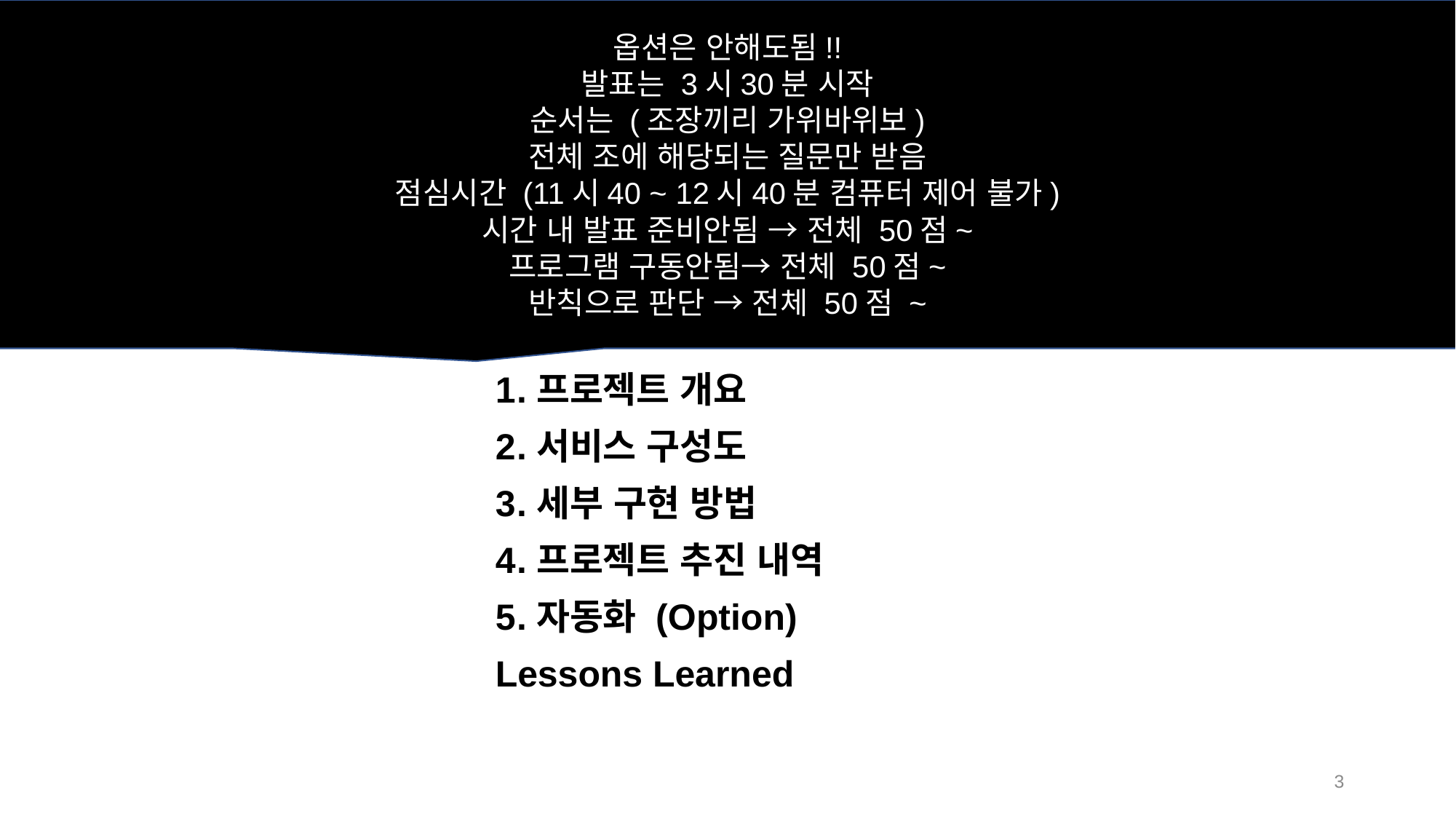

옵션은 안해도됨!!
발표는 3시30분 시작
순서는 (조장끼리 가위바위보)
전체 조에 해당되는 질문만 받음
점심시간 (11시40 ~ 12시40분 컴퓨터 제어 불가)
시간 내 발표 준비안됨 → 전체 50점~
프로그램 구동안됨→ 전체 50점~
반칙으로 판단 → 전체 50점 ~
목 차
프로젝트 개요
서비스 구성도
세부 구현 방법
프로젝트 추진 내역
자동화 (Option)
Lessons Learned
3